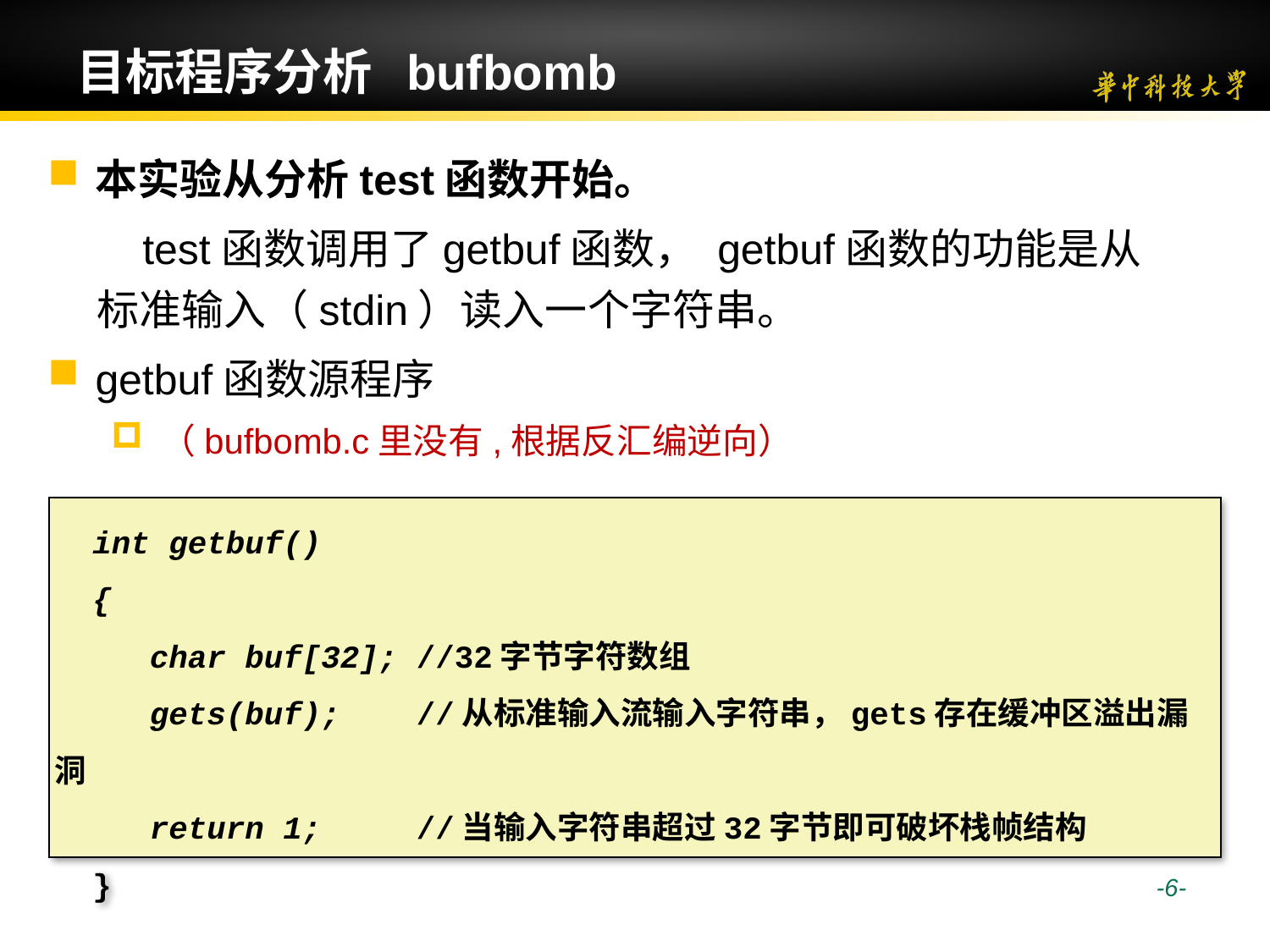

# 目标程序分析  bufbomb
本实验从分析test函数开始。
        test函数调用了getbuf函数， getbuf函数的功能是从标准输入（stdin）读入一个字符串。
getbuf函数源程序
（bufbomb.c里没有,根据反汇编逆向）

  int getbuf()
  {
     char buf[32]; //32字节字符数组
     gets(buf);    //从标准输入流输入字符串，gets存在缓冲区溢出漏洞
     return 1;     //当输入字符串超过32字节即可破坏栈帧结构
  }
 -6-